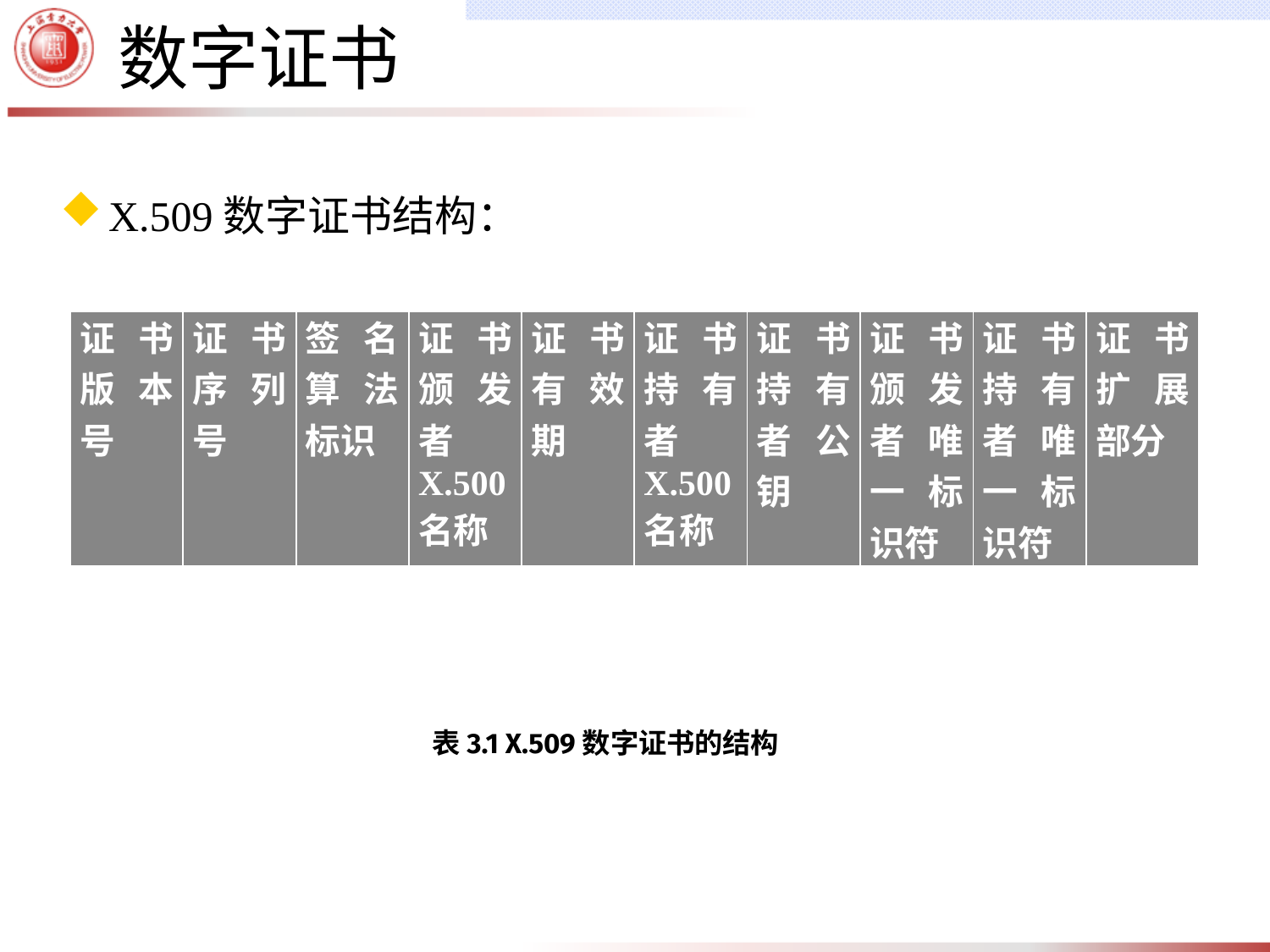

数字证书
X.509数字证书结构：
| 证书版本号 | 证书序列号 | 签名算法标识 | 证书颁发者X.500名称 | 证书有效期 | 证书持有者X.500名称 | 证书持有者公钥 | 证书颁发者唯一标识符 | 证书持有者唯一标识符 | 证书扩展部分 |
| --- | --- | --- | --- | --- | --- | --- | --- | --- | --- |
表3.1 X.509数字证书的结构